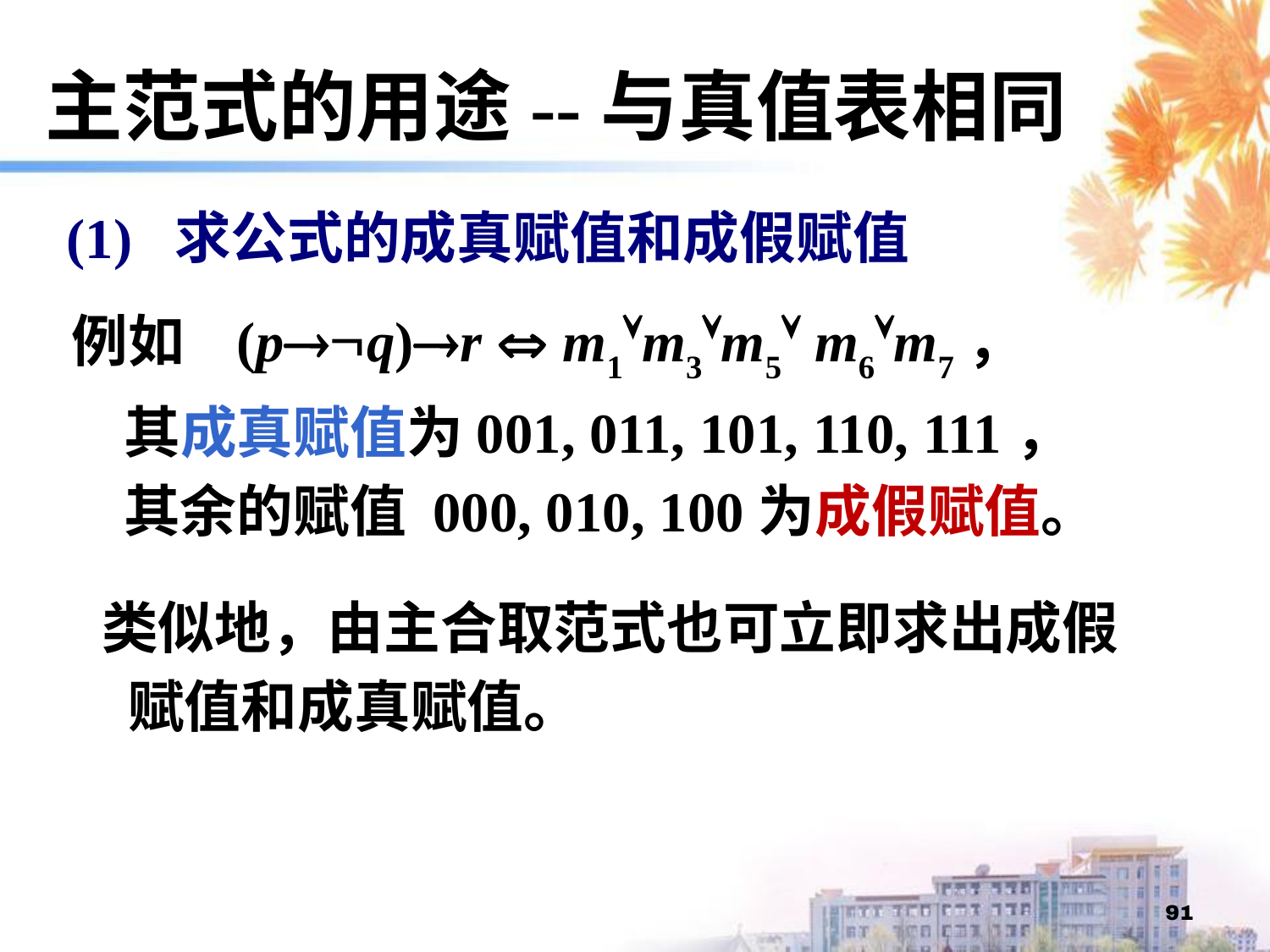

# 主范式的用途--与真值表相同
(1)  求公式的成真赋值和成假赋值
例如   (p→¬q)→r ⇔ m1∨m3∨m5∨ m6∨m7，
   其成真赋值为001, 011, 101, 110, 111，
   其余的赋值 000, 010, 100为成假赋值。
类似地，由主合取范式也可立即求出成假
 赋值和成真赋值。
91